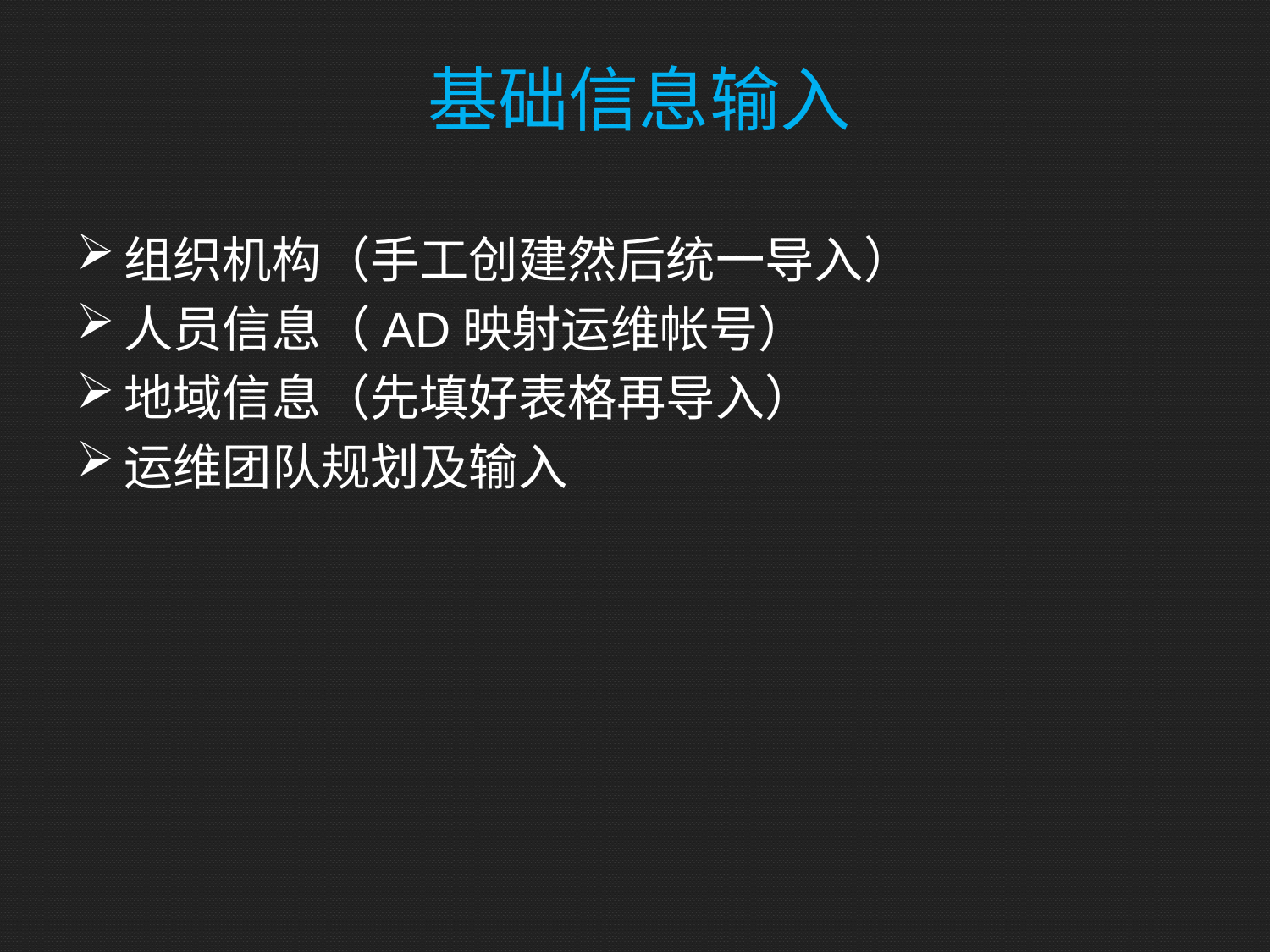

# 基础信息输入
组织机构（手工创建然后统一导入）
人员信息（AD映射运维帐号）
地域信息（先填好表格再导入）
运维团队规划及输入